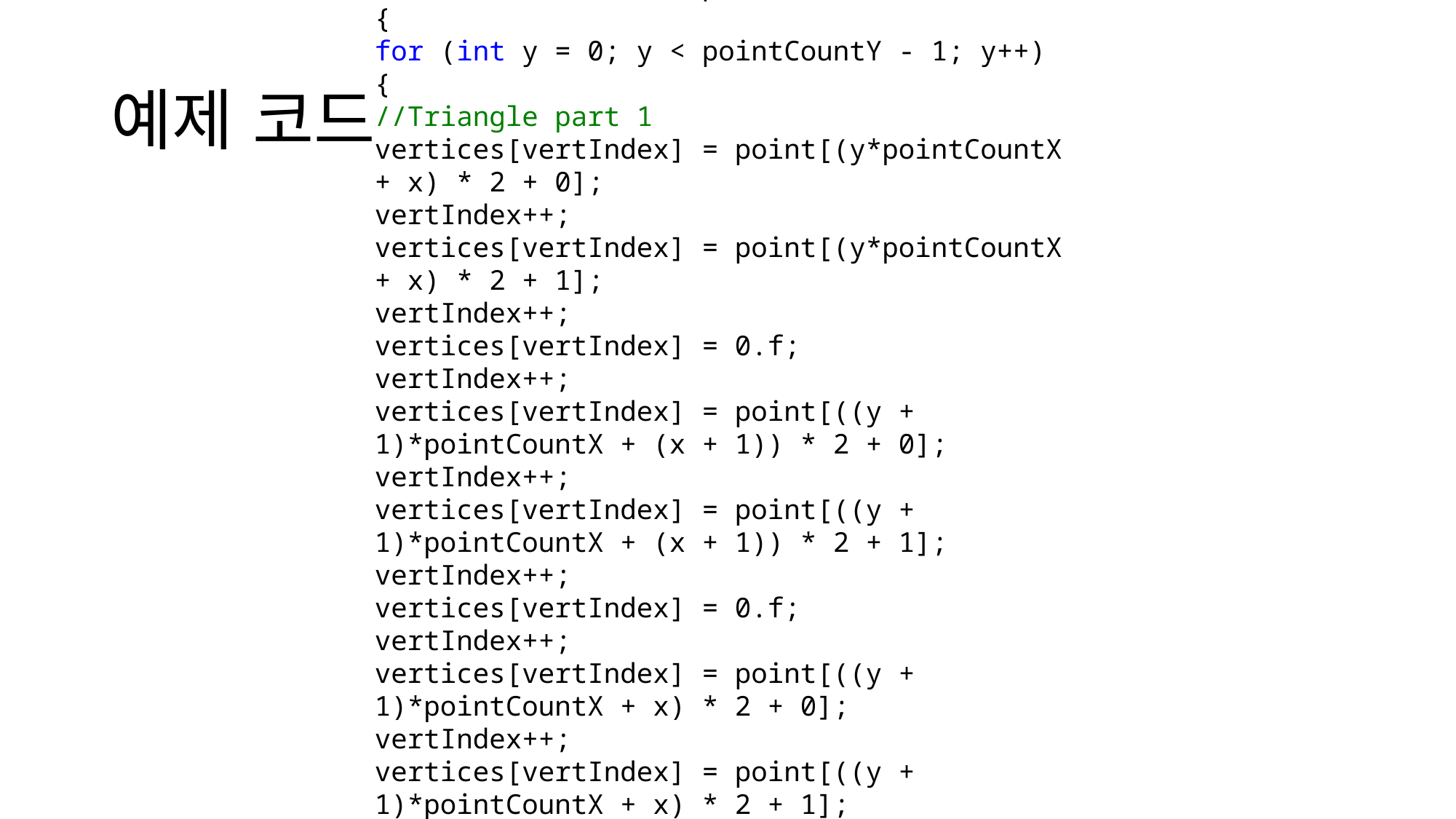

void Renderer::CreateProxyGeometry()
{
float basePosX = -0.5f;
float basePosY = -0.5f;
float targetPosX = 0.5f;
float targetPosY = 0.5f;

int pointCountX = 32;
int pointCountY = 32;

float width = targetPosX - basePosX;
float height = targetPosY - basePosY;

float* point = new float[pointCountX*pointCountY * 2];
float* vertices = new float[(pointCountX - 1)*(pointCountY - 1) * 2 * 3 * 3];
m_Count_ProxyGeo = (pointCountX - 1)*(pointCountY - 1) * 2 * 3;

//Prepare points
for (int x = 0; x < pointCountX; x++)
{
for (int y = 0; y < pointCountY; y++)
{
point[(y*pointCountX + x) * 2 + 0] = basePosX + width * (x / (float)(pointCountX - 1));
point[(y*pointCountX + x) * 2 + 1] = basePosY + height * (y / (float)(pointCountY - 1));
}
}

//Make triangles
int vertIndex = 0;
for (int x = 0; x < pointCountX - 1; x++)
{
for (int y = 0; y < pointCountY - 1; y++)
{
//Triangle part 1
vertices[vertIndex] = point[(y*pointCountX + x) * 2 + 0];
vertIndex++;
vertices[vertIndex] = point[(y*pointCountX + x) * 2 + 1];
vertIndex++;
vertices[vertIndex] = 0.f;
vertIndex++;
vertices[vertIndex] = point[((y + 1)*pointCountX + (x + 1)) * 2 + 0];
vertIndex++;
vertices[vertIndex] = point[((y + 1)*pointCountX + (x + 1)) * 2 + 1];
vertIndex++;
vertices[vertIndex] = 0.f;
vertIndex++;
vertices[vertIndex] = point[((y + 1)*pointCountX + x) * 2 + 0];
vertIndex++;
vertices[vertIndex] = point[((y + 1)*pointCountX + x) * 2 + 1];
vertIndex++;
vertices[vertIndex] = 0.f;
vertIndex++;

//Triangle part 2
vertices[vertIndex] = point[(y*pointCountX + x) * 2 + 0];
vertIndex++;
vertices[vertIndex] = point[(y*pointCountX + x) * 2 + 1];
vertIndex++;
vertices[vertIndex] = 0.f;
vertIndex++;
vertices[vertIndex] = point[(y*pointCountX + (x + 1)) * 2 + 0];
vertIndex++;
vertices[vertIndex] = point[(y*pointCountX + (x + 1)) * 2 + 1];
vertIndex++;
vertices[vertIndex] = 0.f;
vertIndex++;
vertices[vertIndex] = point[((y + 1)*pointCountX + (x + 1)) * 2 + 0];
vertIndex++;
vertices[vertIndex] = point[((y + 1)*pointCountX + (x + 1)) * 2 + 1];
vertIndex++;
vertices[vertIndex] = 0.f;
vertIndex++;
}
}

glGenBuffers(1, &m_VBO_ProxyGeo);
glBindBuffer(GL_ARRAY_BUFFER, m_VBO_ProxyGeo);
glBufferData(GL_ARRAY_BUFFER, sizeof(float)*(pointCountX - 1)*(pointCountY - 1) * 2 * 3 * 3, vertices, GL_STATIC_DRAW);
}
# 예제 코드